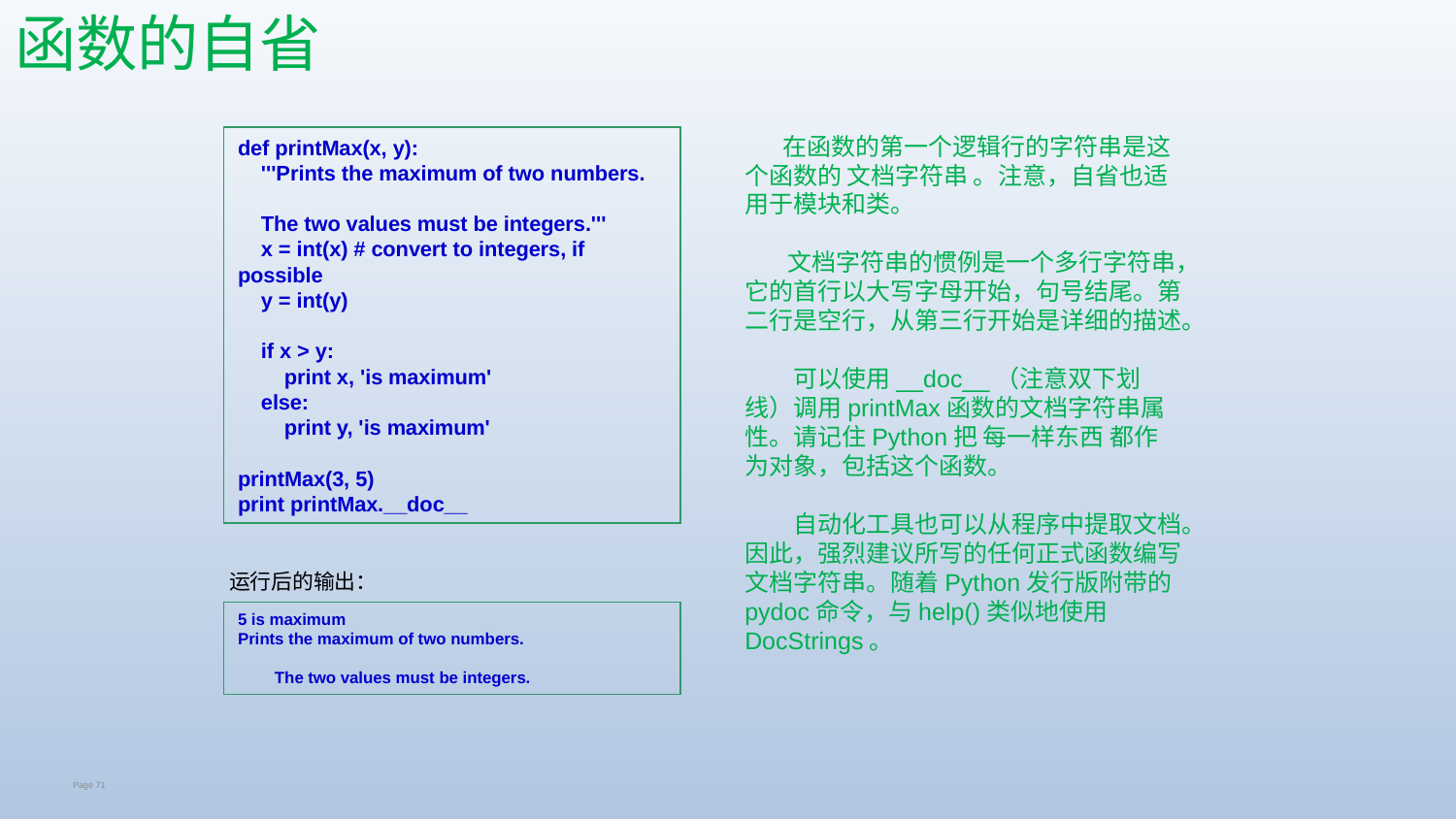

Page 71
# 函数的自省
def printMax(x, y):
    '''Prints the maximum of two numbers.
    The two values must be integers.'''
    x = int(x) # convert to integers, if possible
    y = int(y)
    if x > y:
        print x, 'is maximum'
    else:
        print y, 'is maximum'
printMax(3, 5)
print printMax.__doc__
      在函数的第一个逻辑行的字符串是这个函数的 文档字符串 。注意，自省也适用于模块和类。

       文档字符串的惯例是一个多行字符串，它的首行以大写字母开始，句号结尾。第二行是空行，从第三行开始是详细的描述。

        可以使用__doc__（注意双下划线）调用printMax函数的文档字符串属性。请记住Python把 每一样东西 都作为对象，包括这个函数。

        自动化工具也可以从程序中提取文档。因此，强烈建议所写的任何正式函数编写文档字符串。随着Python发行版附带的pydoc命令，与help()类似地使用DocStrings。

运行后的输出：
5 is maximum
Prints the maximum of two numbers.
        The two values must be integers.